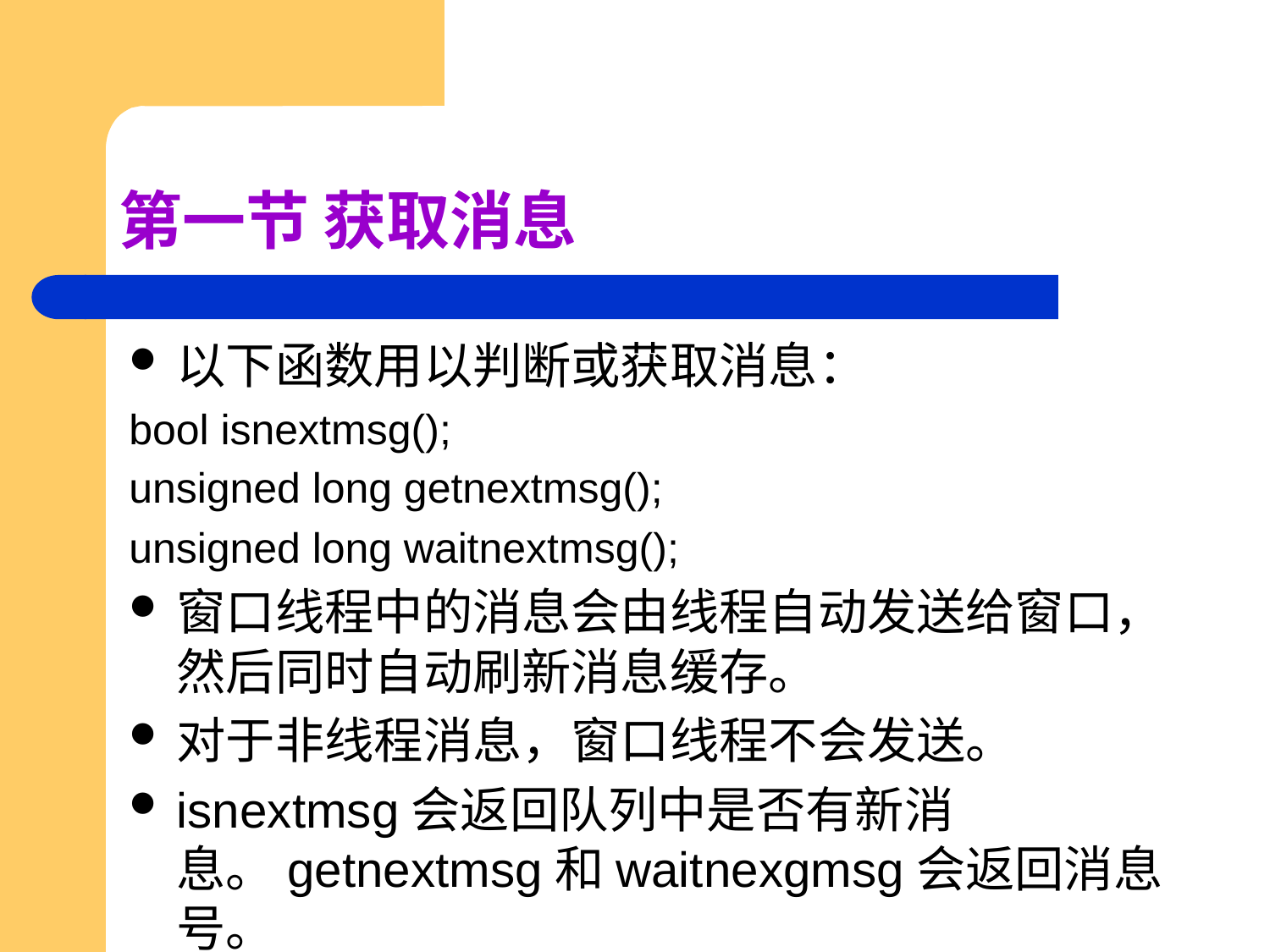

# 第一节 获取消息
以下函数用以判断或获取消息：
bool isnextmsg();
unsigned long getnextmsg();
unsigned long waitnextmsg();
窗口线程中的消息会由线程自动发送给窗口，然后同时自动刷新消息缓存。
对于非线程消息，窗口线程不会发送。
isnextmsg会返回队列中是否有新消息。getnextmsg和waitnexgmsg会返回消息号。